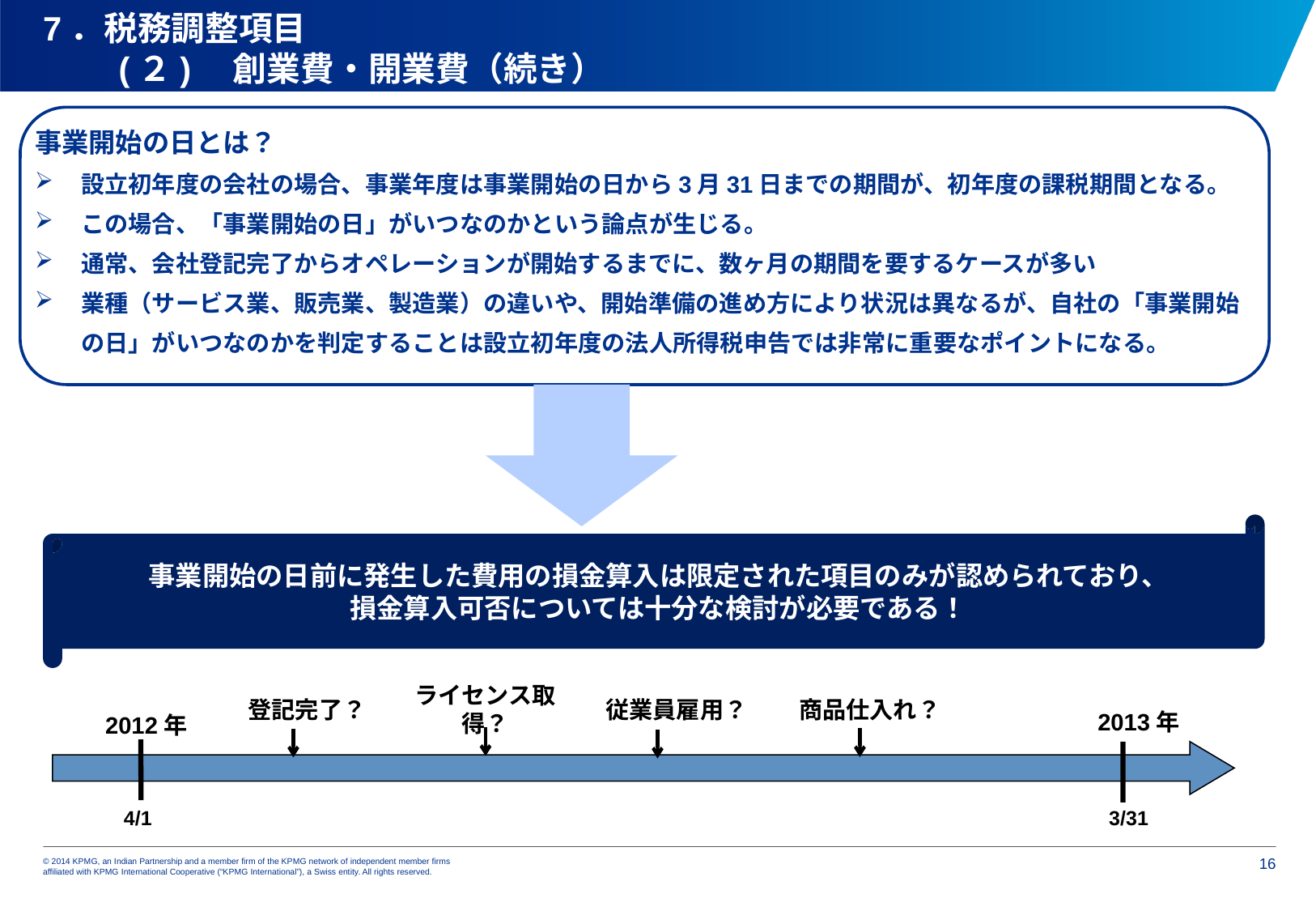

# 7．税務調整項目 　　(２)　創業費・開業費（続き）

事業開始の日とは？
設立初年度の会社の場合、事業年度は事業開始の日から3月31日までの期間が、初年度の課税期間となる。
この場合、「事業開始の日」がいつなのかという論点が生じる。
通常、会社登記完了からオペレーションが開始するまでに、数ヶ月の期間を要するケースが多い
業種（サービス業、販売業、製造業）の違いや、開始準備の進め方により状況は異なるが、自社の「事業開始の日」がいつなのかを判定することは設立初年度の法人所得税申告では非常に重要なポイントになる。

事業開始の日前に発生した費用の損金算入は限定された項目のみが認められており、
損金算入可否については十分な検討が必要である！
登記完了？
ライセンス取得？
従業員雇用？
商品仕入れ？
2013年
2012年

4/1
3/31
16